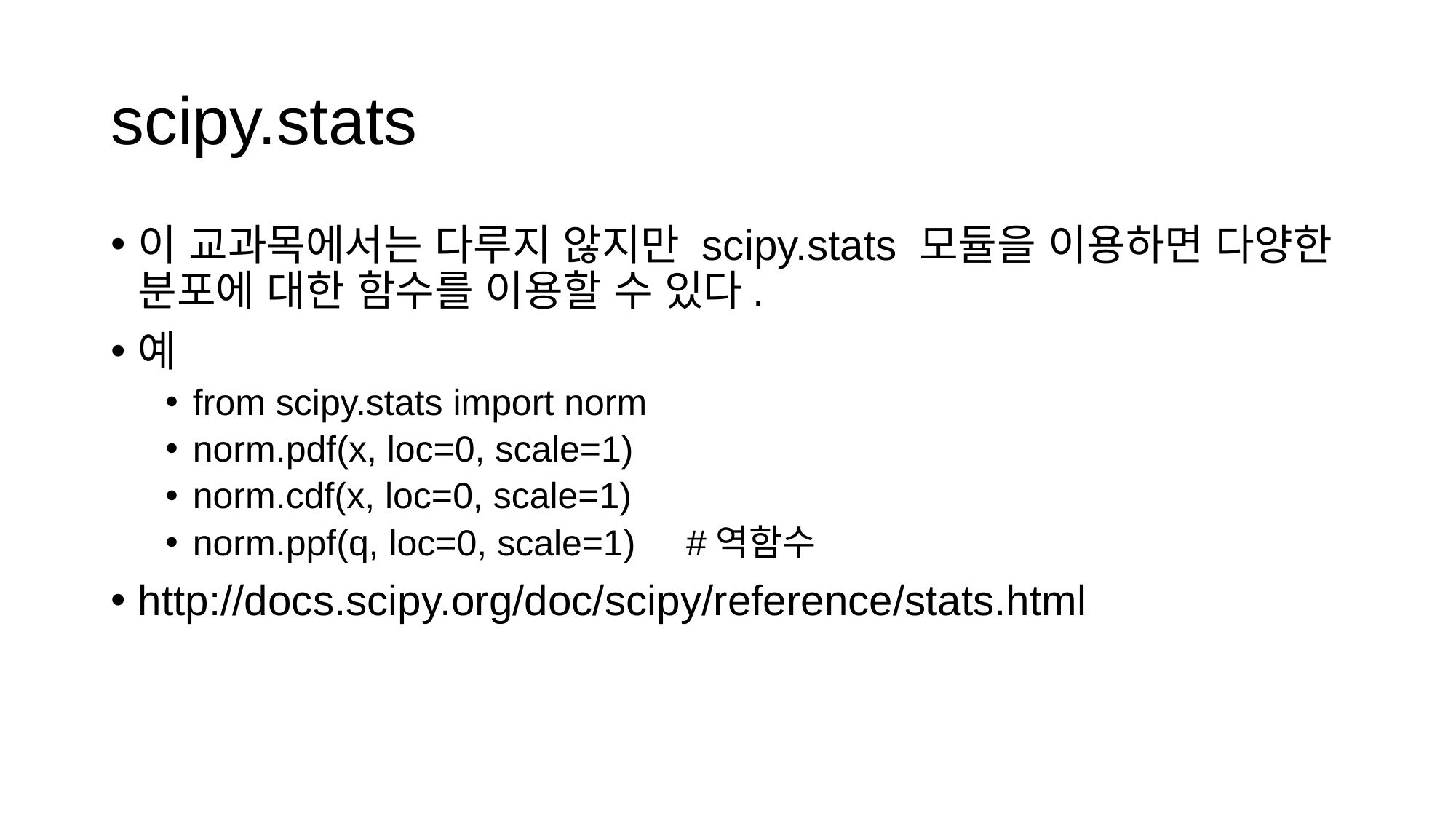

# scipy.stats
이 교과목에서는 다루지 않지만 scipy.stats 모듈을 이용하면 다양한 분포에 대한 함수를 이용할 수 있다.
예
from scipy.stats import norm
norm.pdf(x, loc=0, scale=1)
norm.cdf(x, loc=0, scale=1)
norm.ppf(q, loc=0, scale=1)     #역함수
http://docs.scipy.org/doc/scipy/reference/stats.html